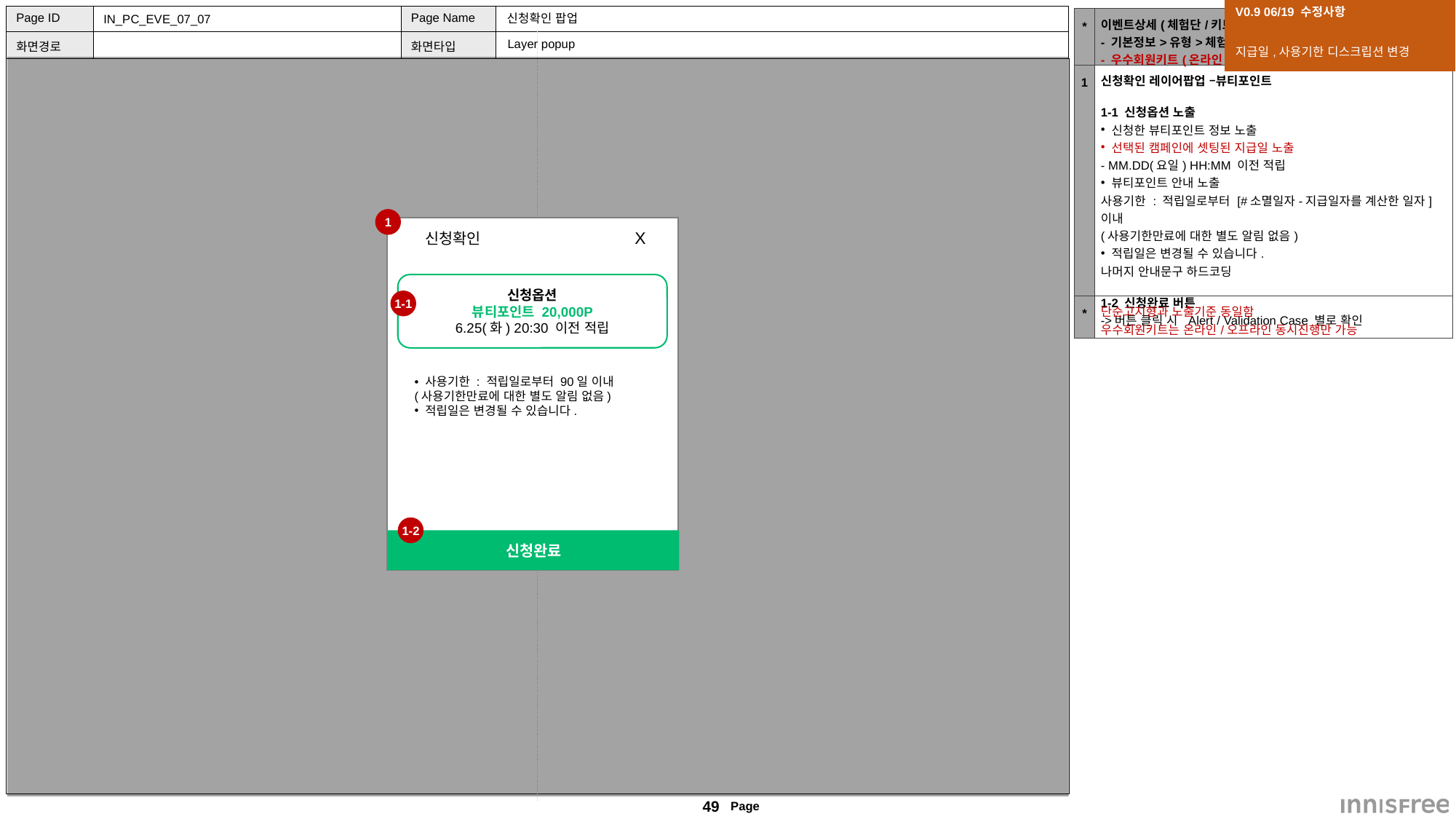

| V0.9 06/19 수정사항 |
| --- |
| 지급일,사용기한 디스크립션 변경 |
# 신청확인 팝업
IN_PC_EVE_07_07
| \* | 이벤트상세(체험단/키트신청) - 기본정보>유형>체험단/키트신청 인 경우 - 우수회원키트(온라인/오프라인) |
| --- | --- |
| 1 | 신청확인 레이어팝업 –뷰티포인트 1-1 신청옵션 노출 신청한 뷰티포인트 정보 노출 선택된 캠페인에 셋팅된 지급일 노출 - MM.DD(요일) HH:MM 이전 적립 뷰티포인트 안내 노출 사용기한 : 적립일로부터 [#소멸일자-지급일자를 계산한 일자] 이내 (사용기한만료에 대한 별도 알림 없음) 적립일은 변경될 수 있습니다. 나머지 안내문구 하드코딩 1-2 신청완료 버튼 ->버튼 클릭 시 Alert / Validation Case 별로 확인 |
| \* | 단순고지형과 노출기준 동일함 우수회원키트는 온라인/오프라인 동시진행만 가능 |
Layer popup

1

신청확인                                    X
신청옵션
뷰티포인트 20,000P
6.25(화) 20:30 이전 적립
1-1
사용기한 : 적립일로부터 90일 이내
(사용기한만료에 대한 별도 알림 없음)
적립일은 변경될 수 있습니다.
1-2
신청완료